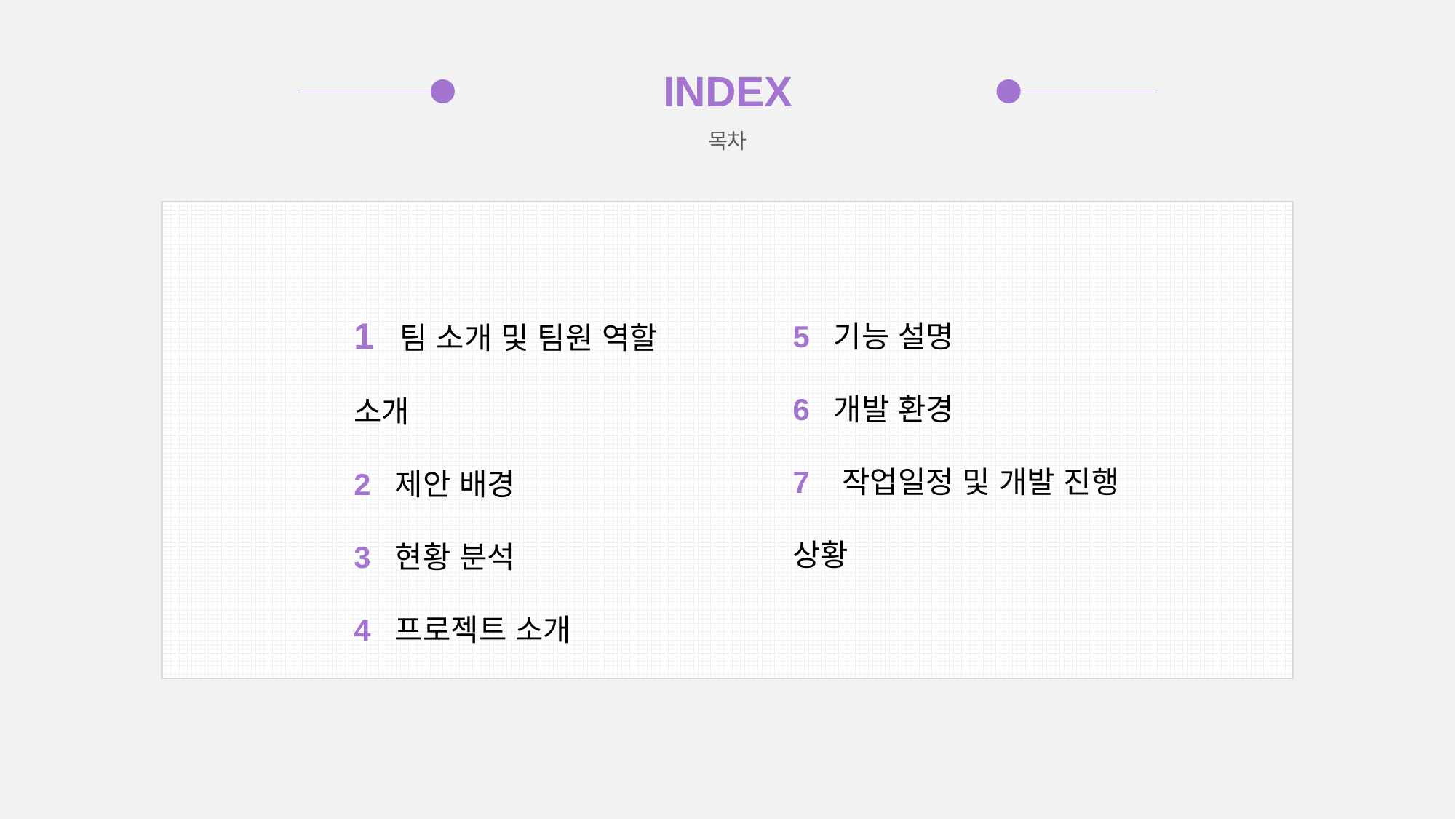

INDEX
목차

1  팀 소개 및 팀원 역할 소개
2  제안 배경
3  현황 분석
4  프로젝트 소개
5  기능 설명
6  개발 환경
7   작업일정 및 개발 진행 상황